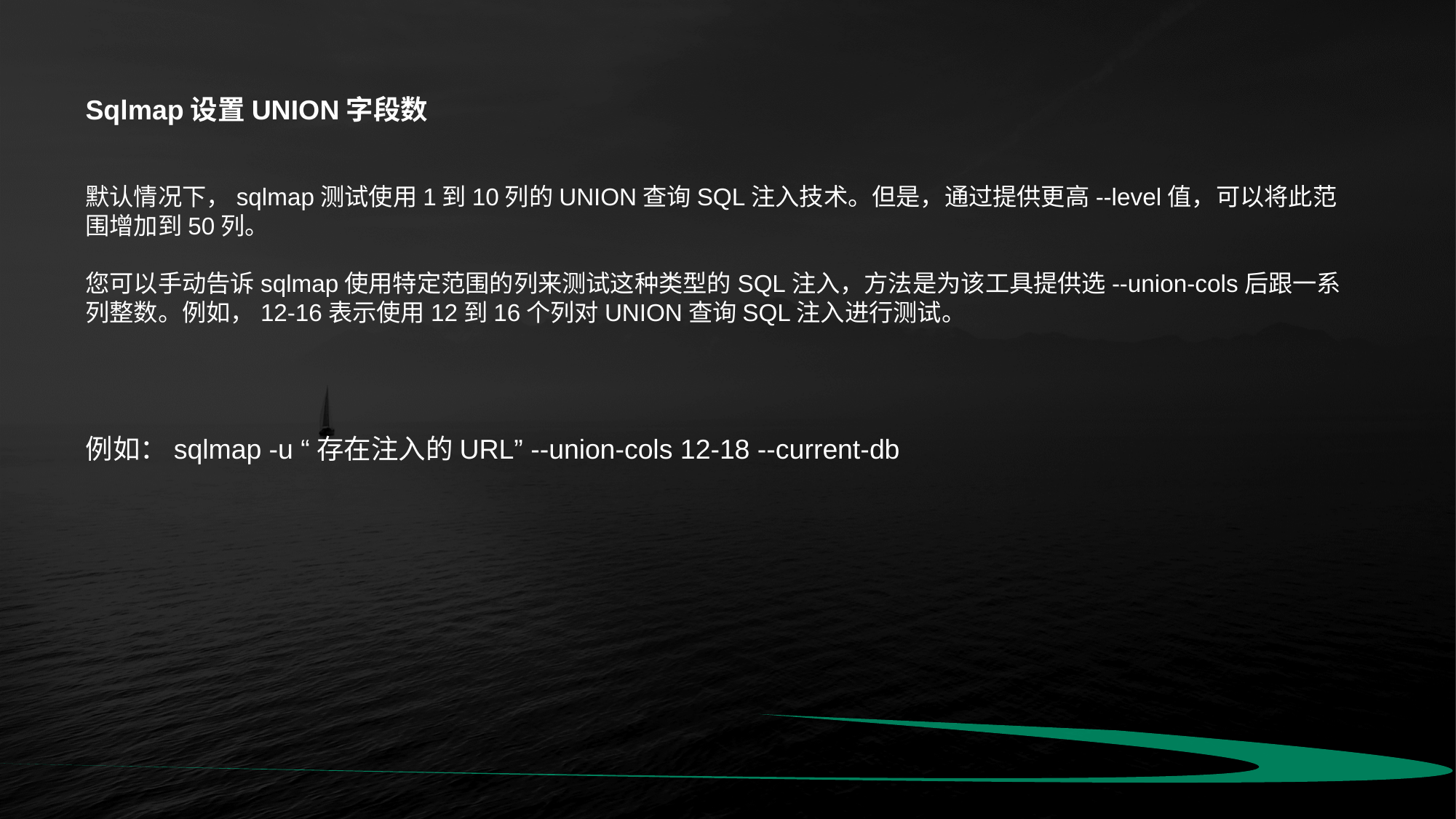

Sqlmap设置UNION字段数
默认情况下，sqlmap测试使用1到10列的UNION查询SQL注入技术。但是，通过提供更高--level值，可以将此范围增加到50列。

您可以手动告诉sqlmap使用特定范围的列来测试这种类型的SQL注入，方法是为该工具提供选--union-cols后跟一系列整数。例如，12-16表示使用12到16个列对UNION查询SQL注入进行测试。
例如：sqlmap -u “存在注入的URL” --union-cols 12-18 --current-db